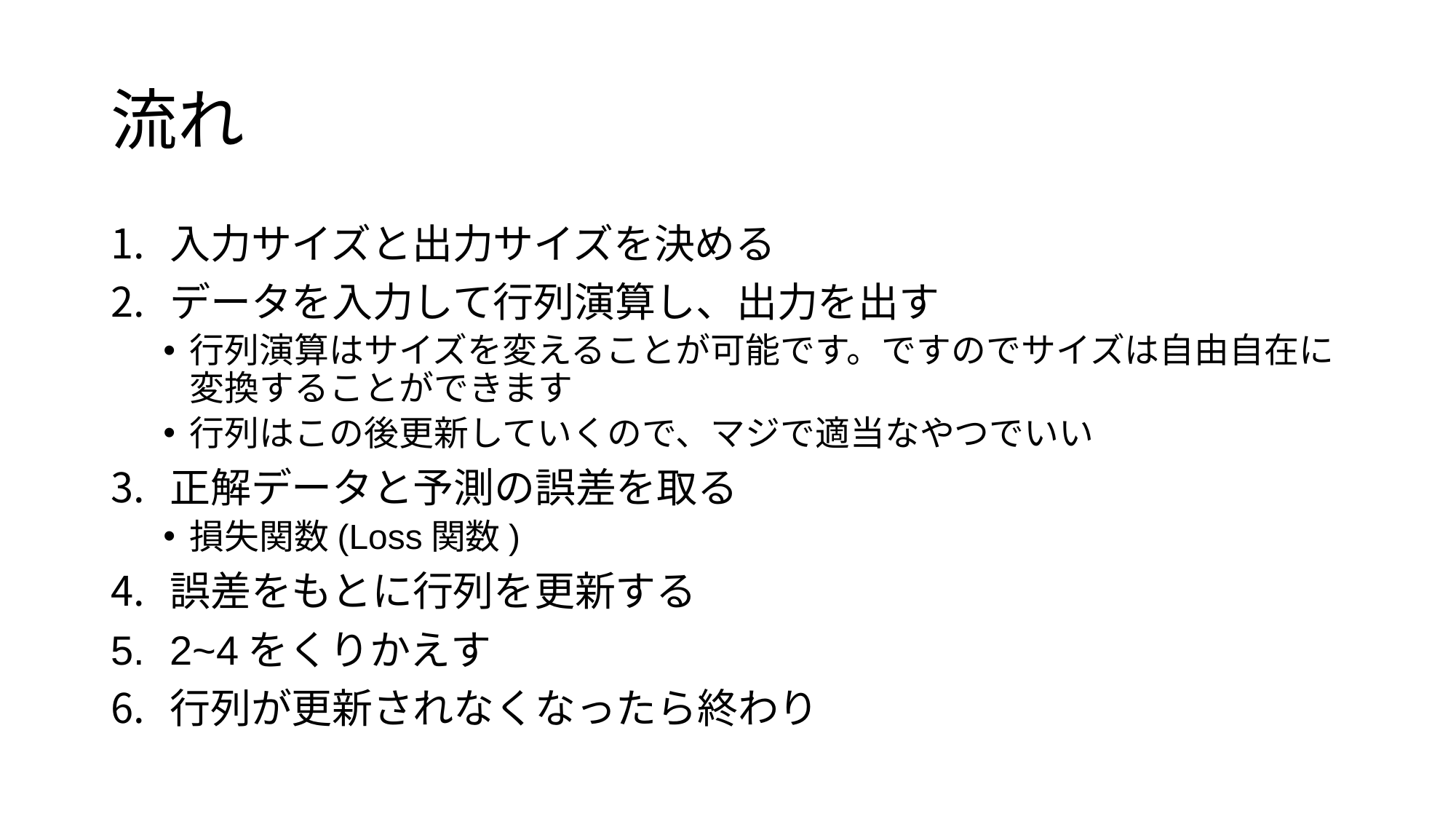

# 流れ
入力サイズと出力サイズを決める
データを入力して行列演算し、出力を出す
行列演算はサイズを変えることが可能です。ですのでサイズは自由自在に変換することができます
行列はこの後更新していくので、マジで適当なやつでいい
正解データと予測の誤差を取る
損失関数(Loss関数)
誤差をもとに行列を更新する
2~4をくりかえす
行列が更新されなくなったら終わり